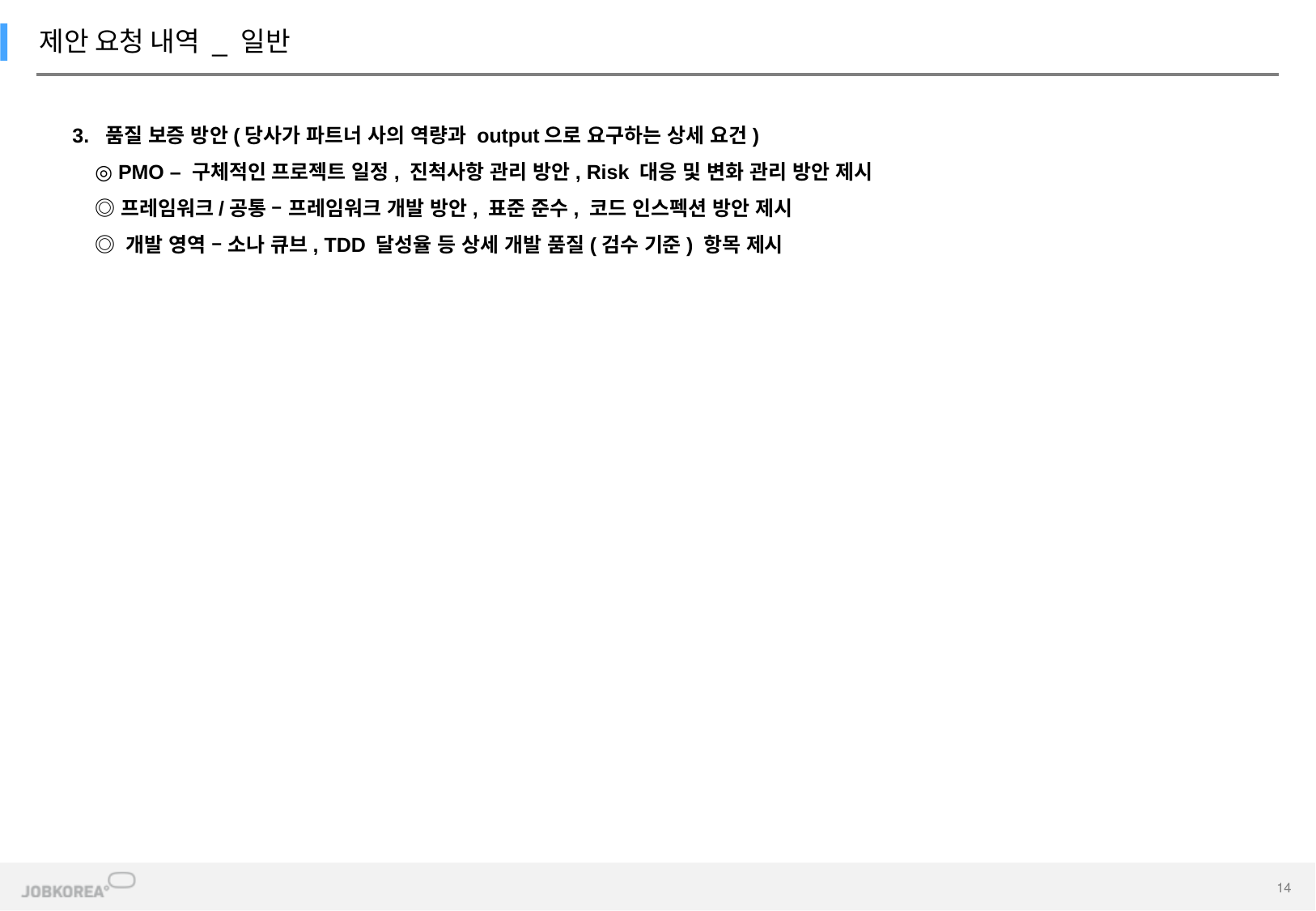

제안 요청 내역 _ 일반
3.  품질 보증 방안(당사가 파트너 사의 역량과 output으로 요구하는 상세 요건)
    ◎ PMO – 구체적인 프로젝트 일정, 진척사항 관리 방안, Risk 대응 및 변화 관리 방안 제시
    ◎ 프레임워크/공통 – 프레임워크 개발 방안, 표준 준수, 코드 인스펙션 방안 제시
    ◎ 개발 영역 – 소나 큐브, TDD 달성율 등 상세 개발 품질(검수 기준) 항목 제시
14